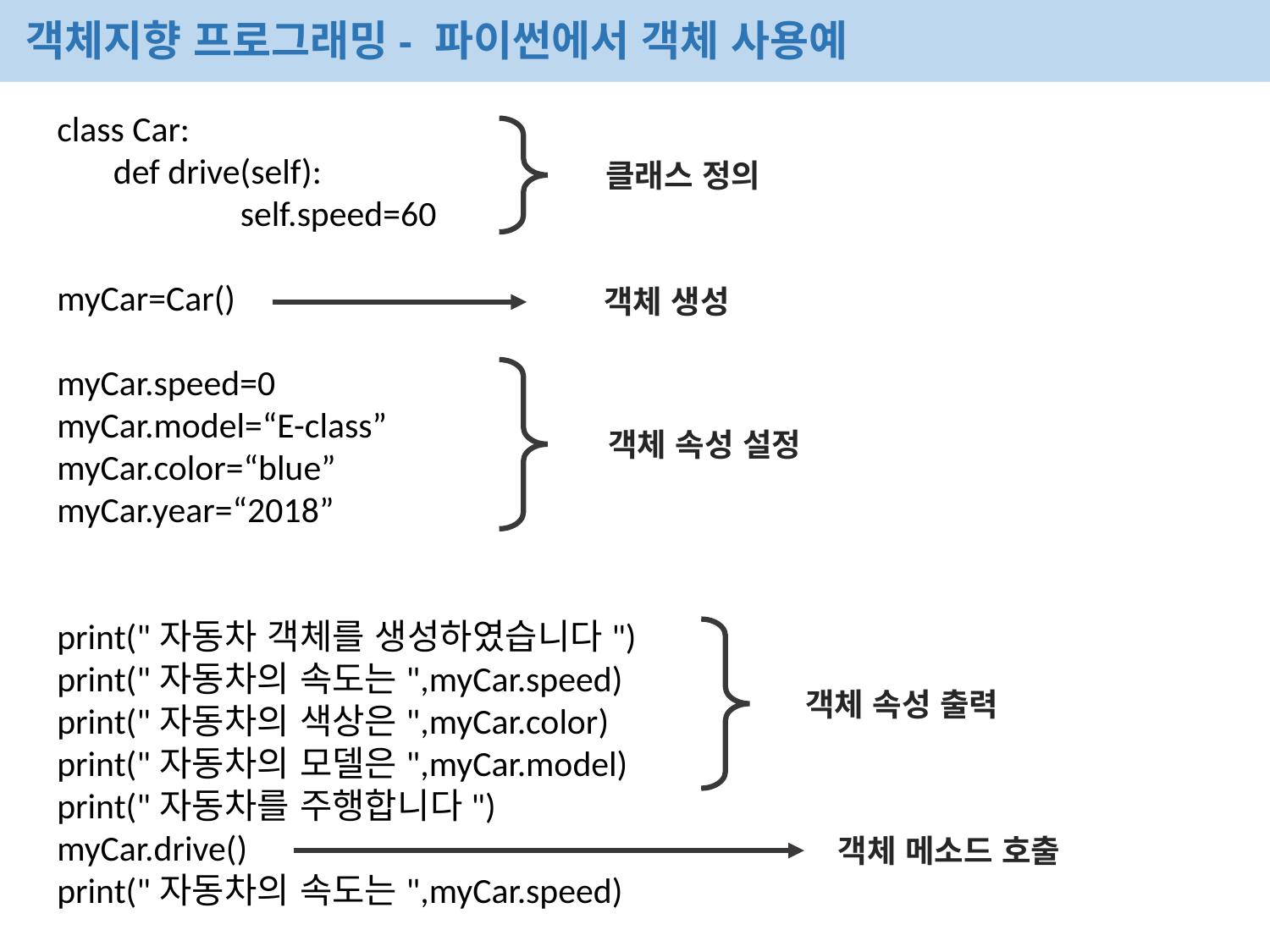

객체지향 프로그래밍- 파이썬에서 객체 사용예
class Car:
       def drive(self):
  	       self.speed=60

myCar=Car()

myCar.speed=0
myCar.model=“E-class”
myCar.color=“blue”
myCar.year=“2018”

print("자동차 객체를 생성하였습니다")
print("자동차의 속도는",myCar.speed)
print("자동차의 색상은",myCar.color)
print("자동차의 모델은",myCar.model)
print("자동차를 주행합니다")
myCar.drive()
print("자동차의 속도는",myCar.speed)

클래스 정의
객체 생성

객체 속성 설정

객체 속성 출력
객체 메소드 호출